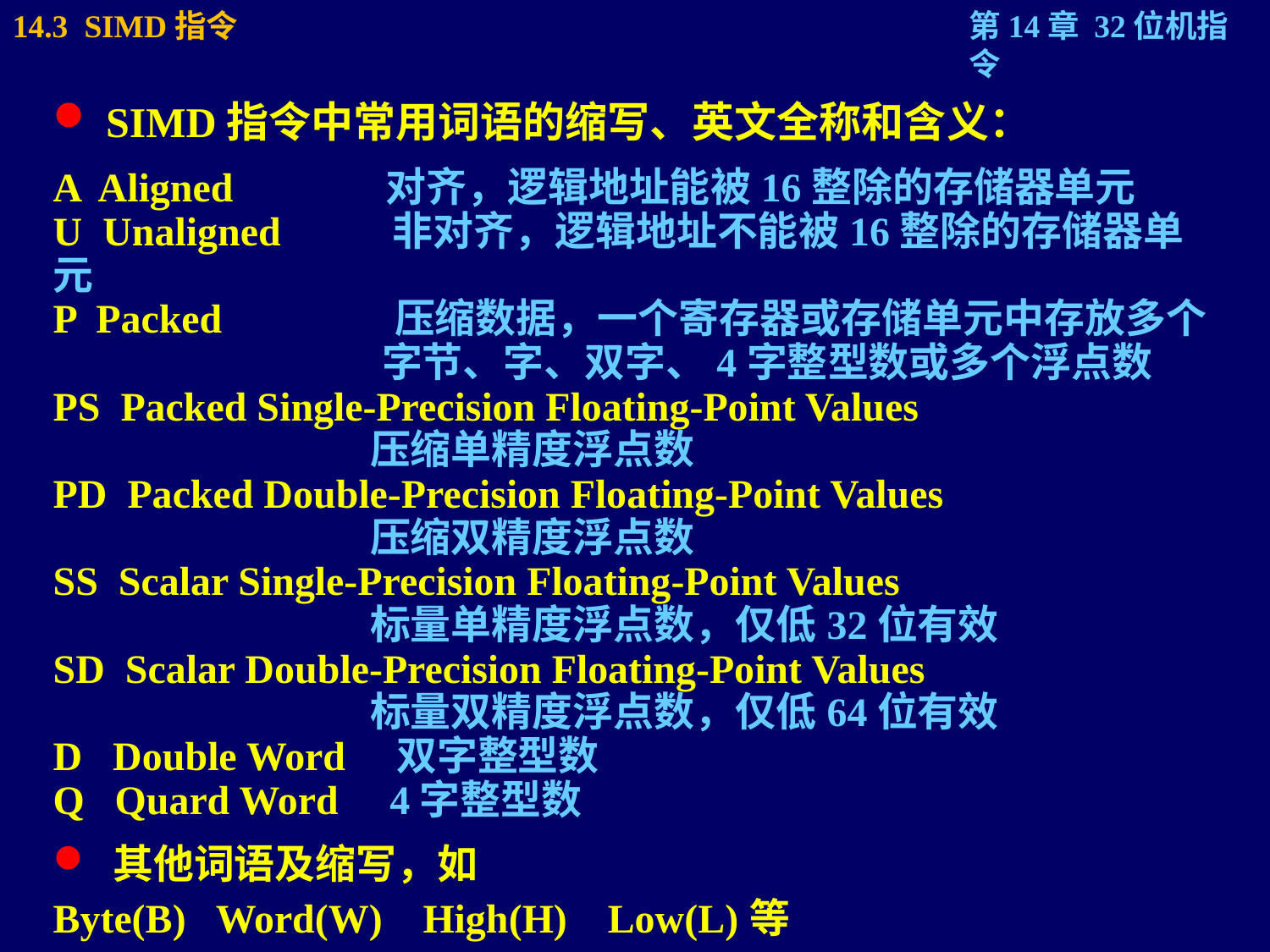

SIMD指令中常用词语的缩写、英文全称和含义：
A  Aligned              对齐，逻辑地址能被16整除的存储器单元
U  Unaligned          非对齐，逻辑地址不能被16整除的存储器单元
P  Packed                压缩数据，一个寄存器或存储单元中存放多个
		       字节、字、双字、4字整型数或多个浮点数
PS  Packed Single-Precision Floating-Point Values
                                 压缩单精度浮点数
PD  Packed Double-Precision Floating-Point Values
                                 压缩双精度浮点数
SS  Scalar Single-Precision Floating-Point Values
                                 标量单精度浮点数，仅低32位有效
SD  Scalar Double-Precision Floating-Point Values
                                 标量双精度浮点数，仅低64位有效
D   Double Word    双字整型数
Q   Quard Word     4字整型数
 其他词语及缩写，如
Byte(B)   Word(W)    High(H)    Low(L)等